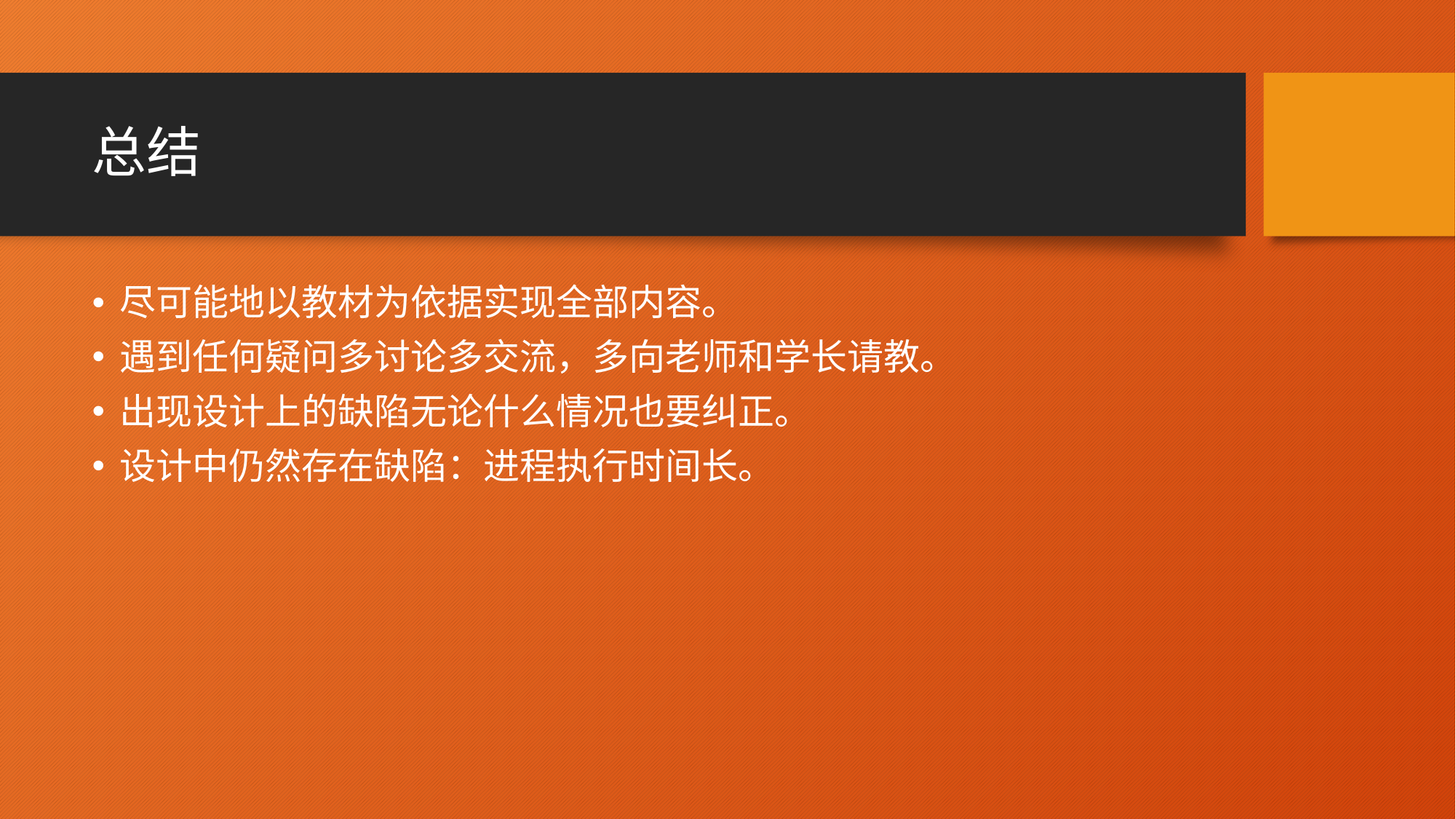

# 总结
尽可能地以教材为依据实现全部内容。
遇到任何疑问多讨论多交流，多向老师和学长请教。
出现设计上的缺陷无论什么情况也要纠正。
设计中仍然存在缺陷：进程执行时间长。